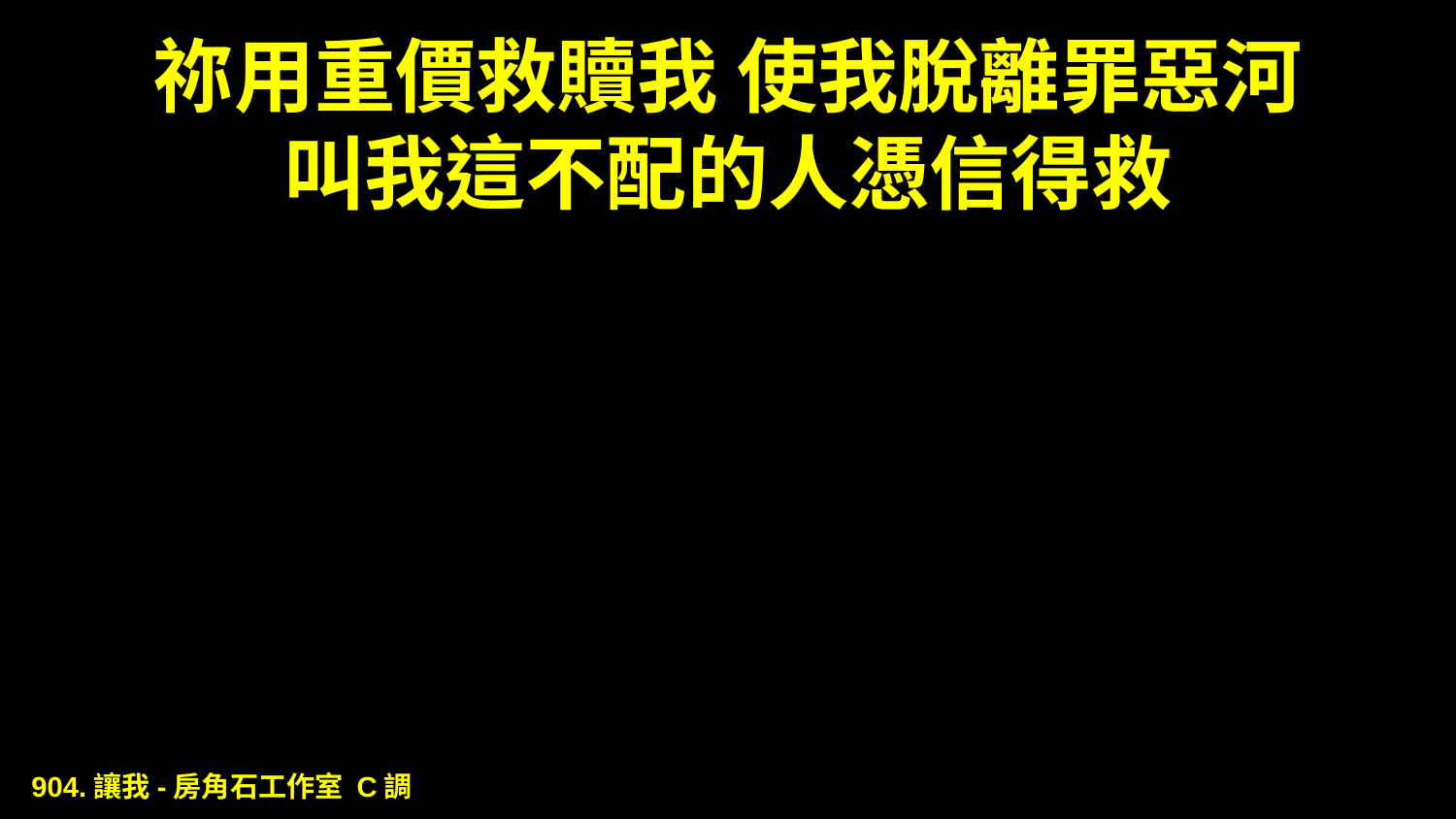

# 祢用重價救贖我 使我脫離罪惡河 叫我這不配的人憑信得救
904.讓我-房角石工作室 C調